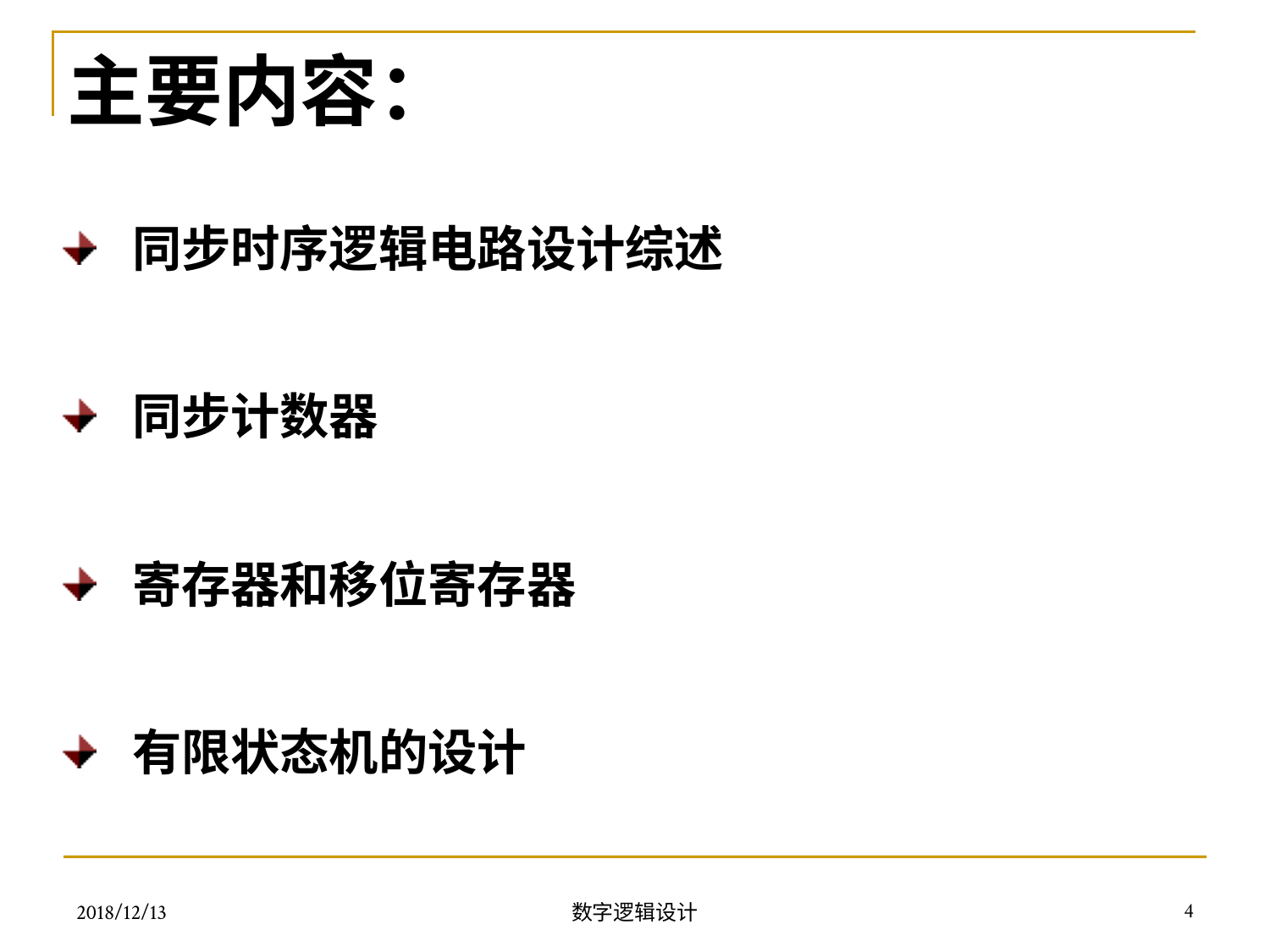

主要内容：
 同步时序逻辑电路设计综述

 同步计数器

 寄存器和移位寄存器

 有限状态机的设计
2018/12/13
4
数字逻辑设计